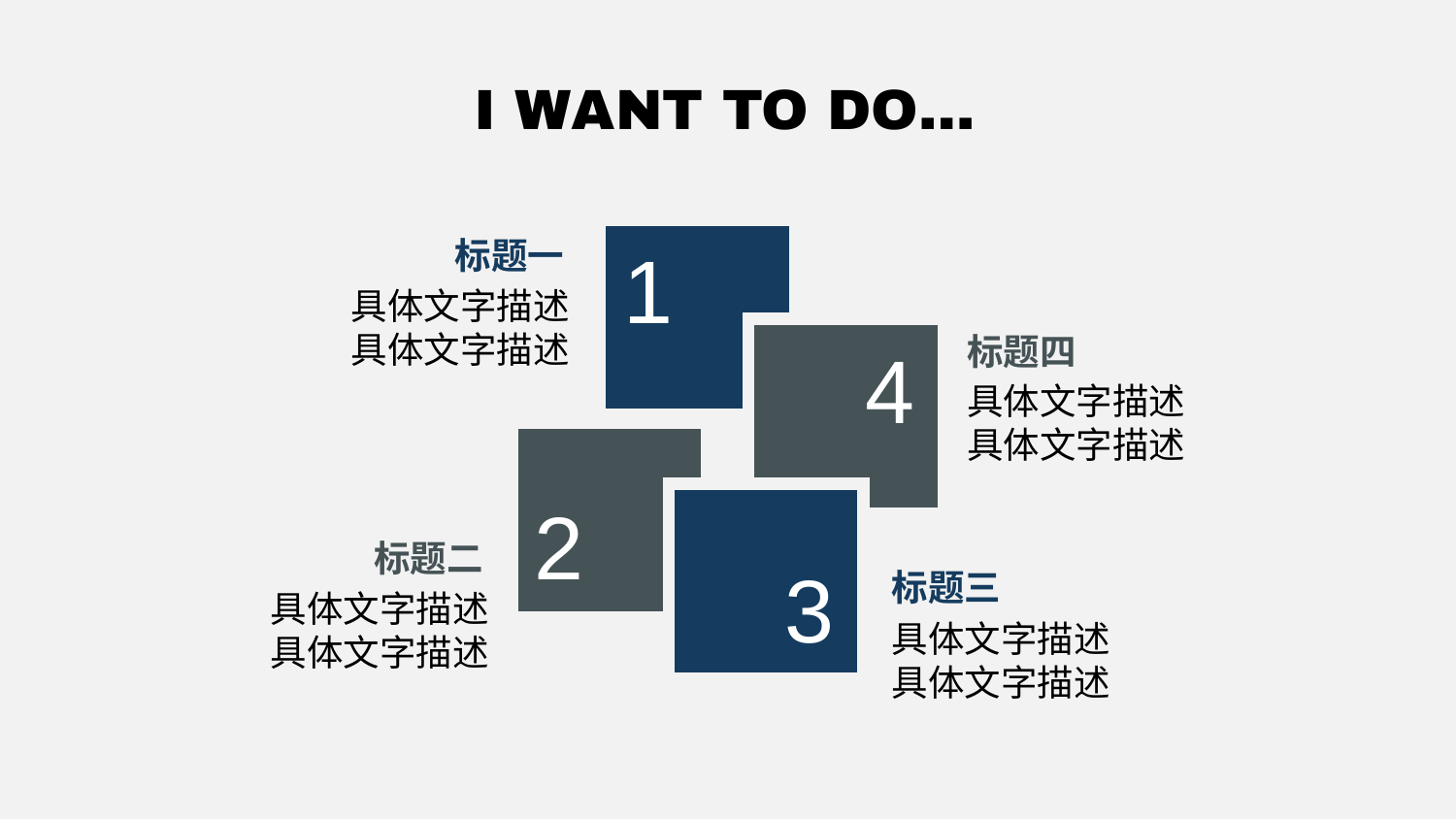

I WANT TO DO…

标题一
具体文字描述具体文字描述
1

标题四
4
具体文字描述具体文字描述

2

标题二
具体文字描述具体文字描述
3
标题三
具体文字描述具体文字描述